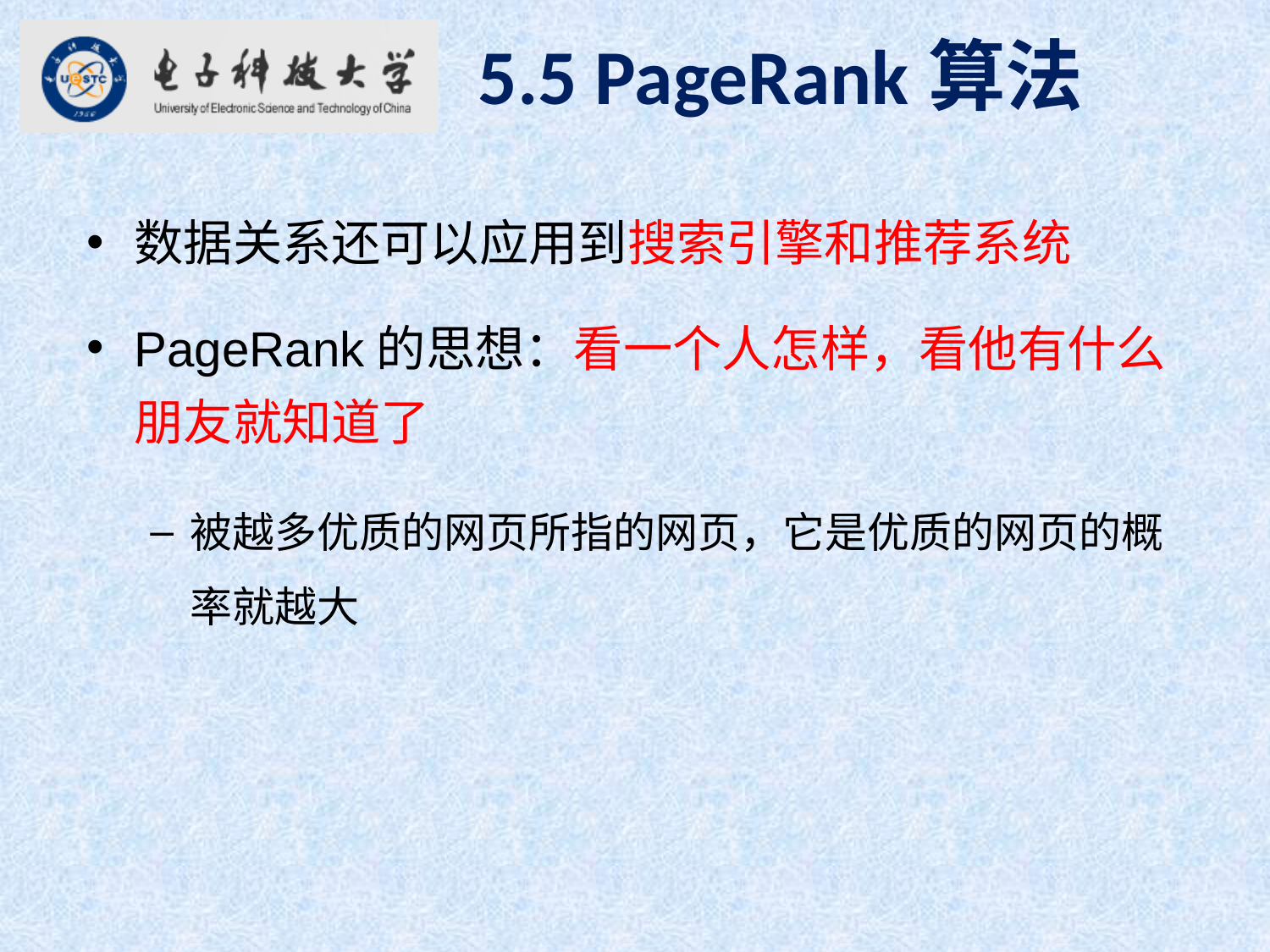

5.5 PageRank算法
数据关系还可以应用到搜索引擎和推荐系统
PageRank的思想：看一个人怎样，看他有什么朋友就知道了
被越多优质的网页所指的网页，它是优质的网页的概率就越大